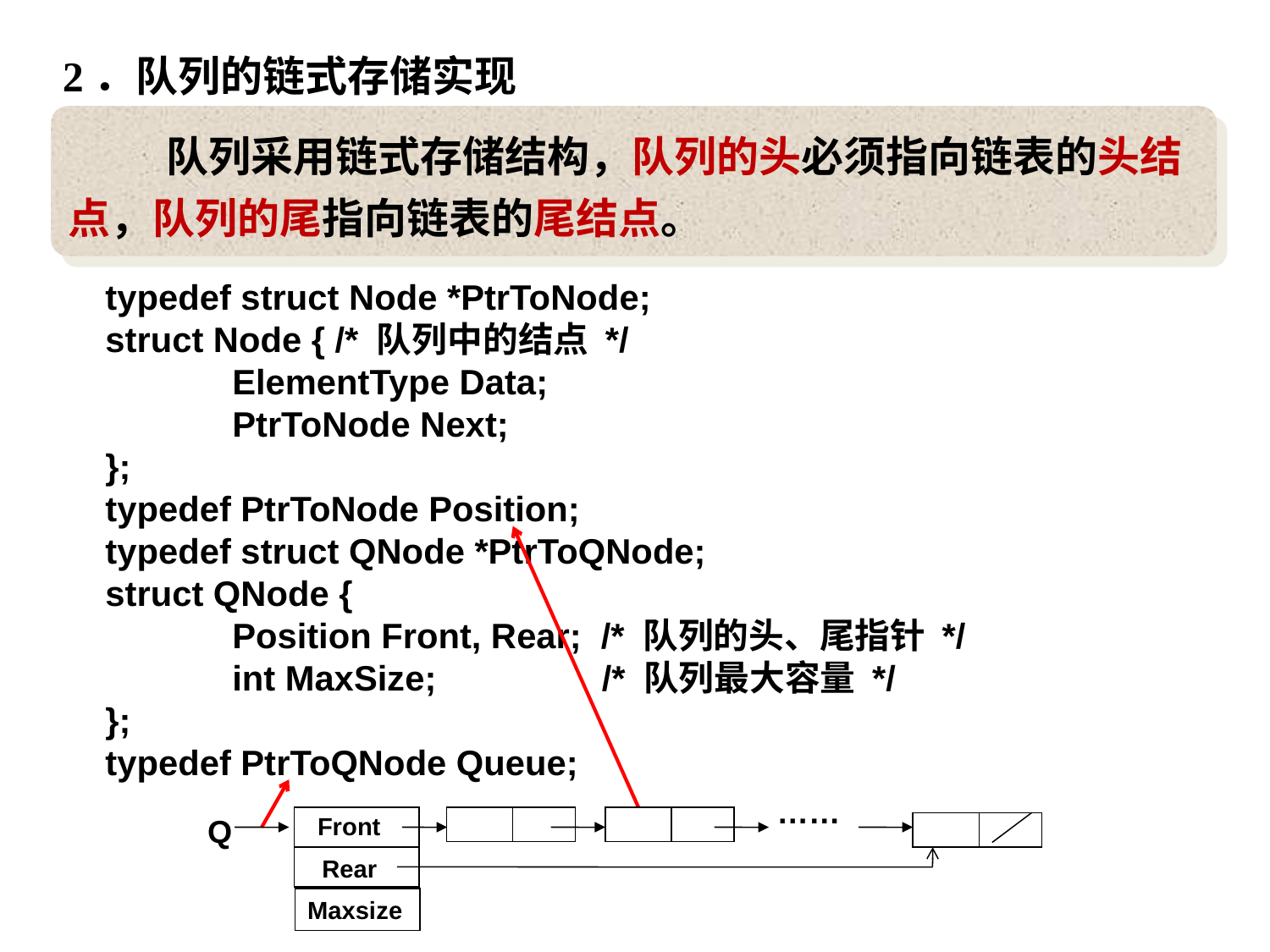

2．队列的链式存储实现
 队列采用链式存储结构，队列的头必须指向链表的头结点，队列的尾指向链表的尾结点。
typedef struct Node *PtrToNode;
struct Node { /* 队列中的结点 */
	ElementType Data;
	PtrToNode Next;
};
typedef PtrToNode Position;
typedef struct QNode *PtrToQNode;
struct QNode {
	Position Front, Rear;  /* 队列的头、尾指针 */
	int MaxSize;                 /* 队列最大容量 */
};
typedef PtrToQNode Queue;
……
Front
Q

Rear
Maxsize